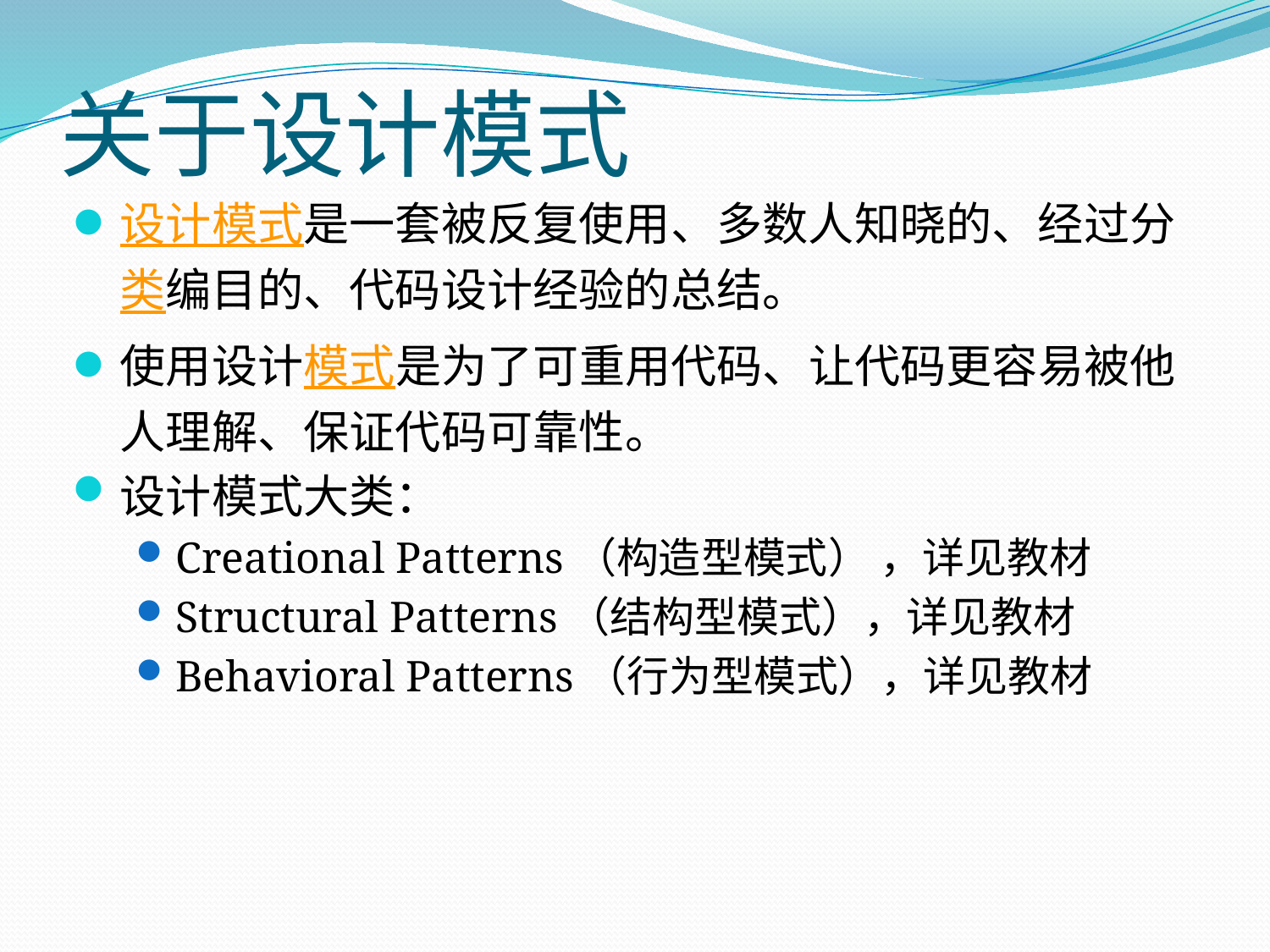

# 关于设计模式
设计模式是一套被反复使用、多数人知晓的、经过分类编目的、代码设计经验的总结。
使用设计模式是为了可重用代码、让代码更容易被他人理解、保证代码可靠性。
设计模式大类：
Creational Patterns（构造型模式） ，详见教材
Structural Patterns（结构型模式），详见教材
Behavioral Patterns（行为型模式），详见教材